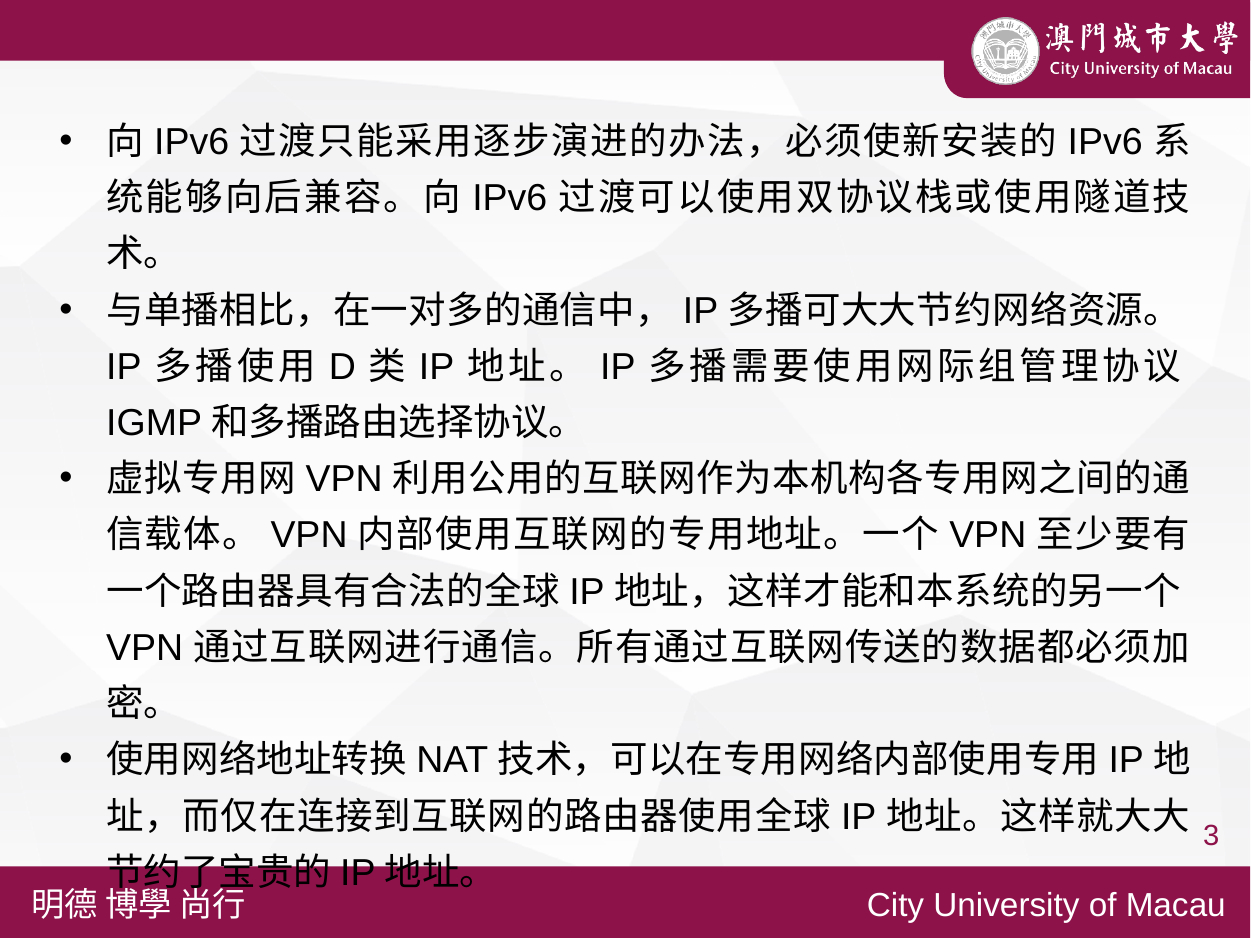

向IPv6过渡只能采用逐步演进的办法，必须使新安装的IPv6系统能够向后兼容。向IPv6过渡可以使用双协议栈或使用隧道技术。
与单播相比，在一对多的通信中，IP多播可大大节约网络资源。IP多播使用D类IP地址。IP多播需要使用网际组管理协议IGMP和多播路由选择协议。
虚拟专用网VPN利用公用的互联网作为本机构各专用网之间的通信载体。VPN内部使用互联网的专用地址。一个VPN至少要有一个路由器具有合法的全球IP地址，这样才能和本系统的另一个VPN通过互联网进行通信。所有通过互联网传送的数据都必须加密。
使用网络地址转换NAT技术，可以在专用网络内部使用专用IP地址，而仅在连接到互联网的路由器使用全球IP地址。这样就大大节约了宝贵的IP地址。

3